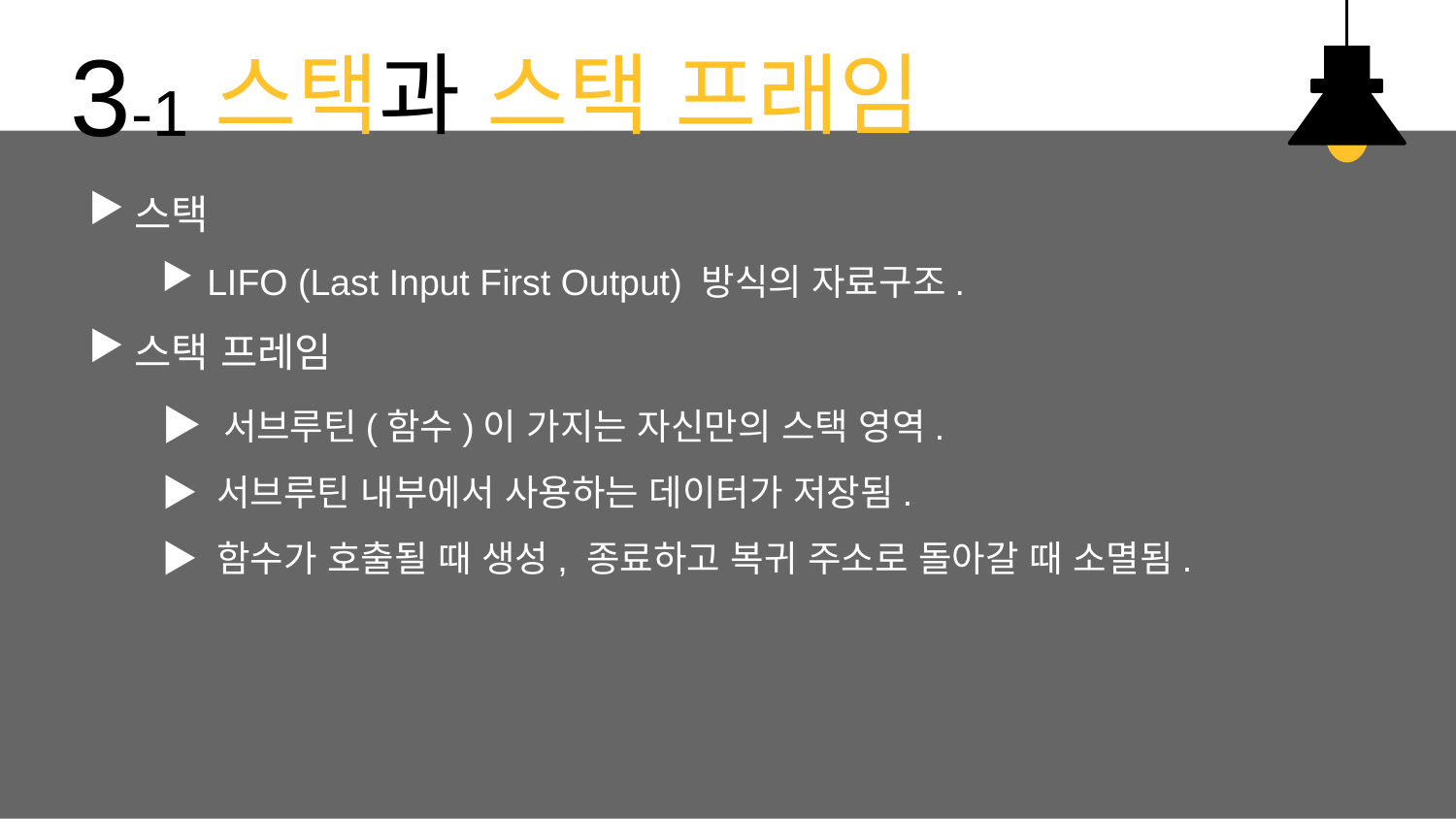

3-1
스택과 스택 프래임
스택
LIFO (Last Input First Output) 방식의 자료구조.
스택 프레임
▶ 서브루틴(함수)이 가지는 자신만의 스택 영역.
▶ 서브루틴 내부에서 사용하는 데이터가 저장됨.
▶ 함수가 호출될 때 생성, 종료하고 복귀 주소로 돌아갈 때 소멸됨.